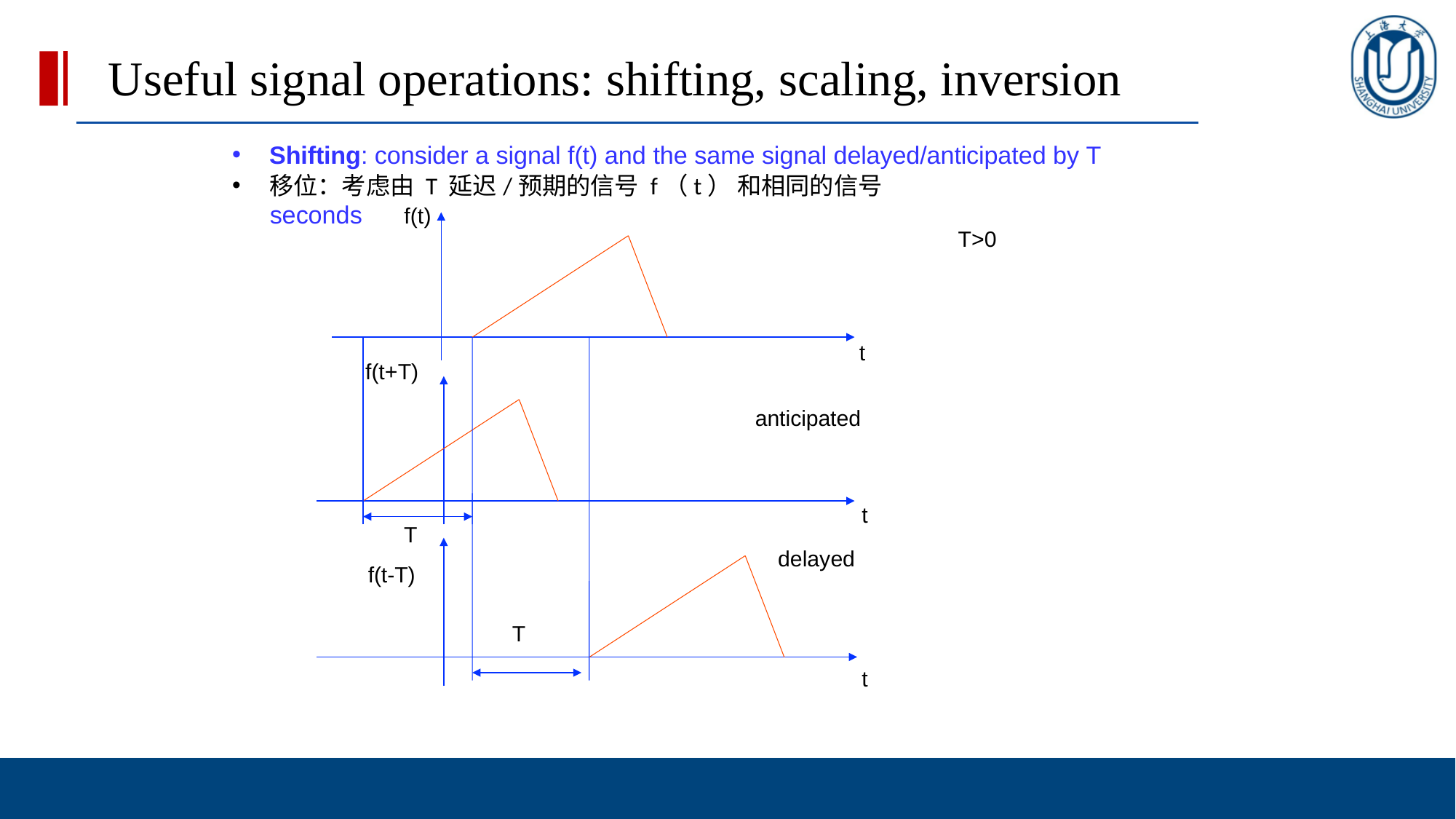

# Useful signal operations: shifting, scaling, inversion
Shifting: consider a signal f(t) and the same signal delayed/anticipated by T
移位：考虑由 T 延迟/预期的信号 f（t） 和相同的信号

seconds
f(t)

T>0

t
f(t+T)

anticipated
t
T
f(t-T)

delayed
T
t